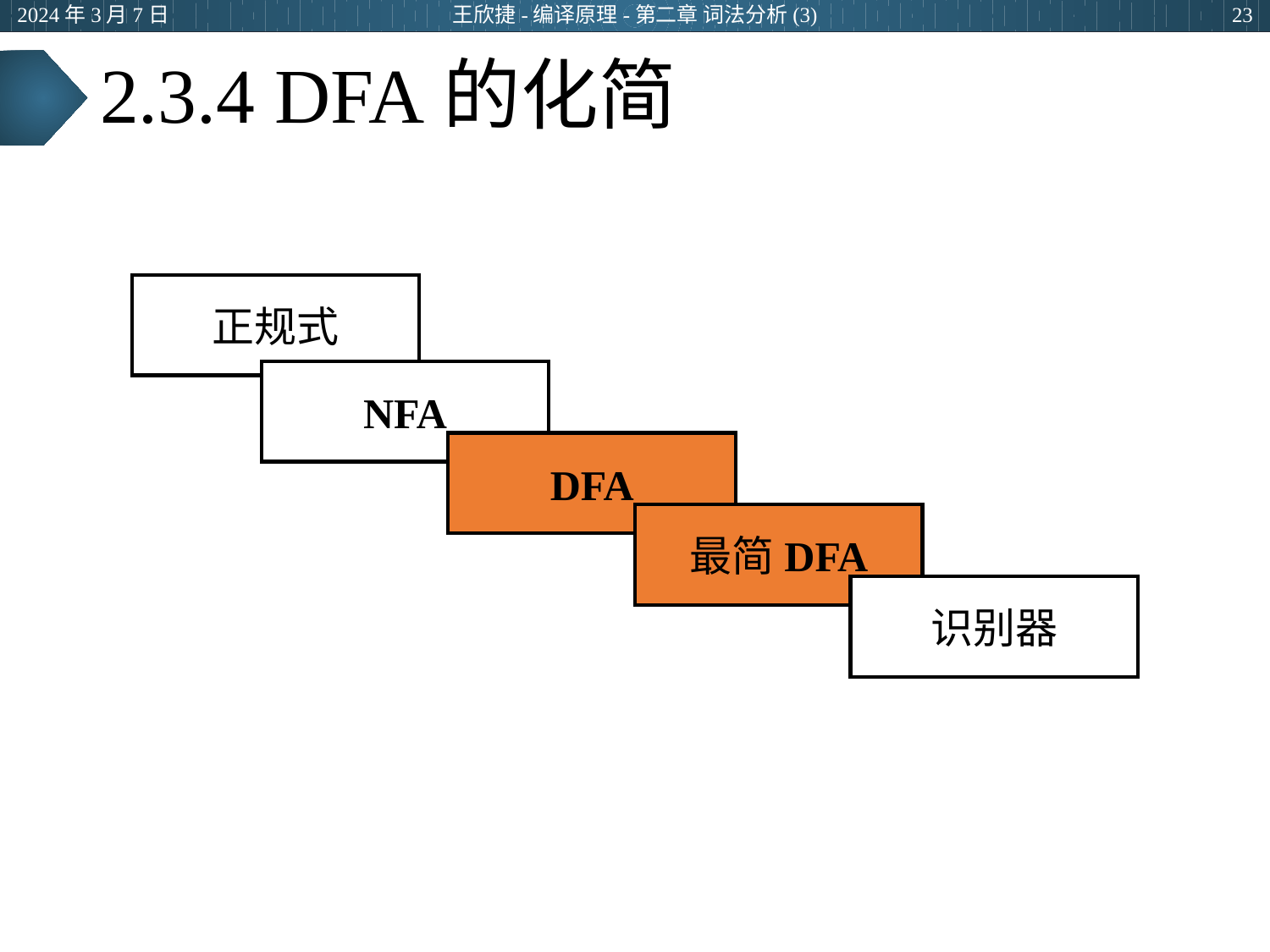

2024年3月7日
王欣捷-编译原理-第二章 词法分析(3)
23
# 2.3.4 DFA的化简
正规式
NFA
DFA
最简DFA
识别器